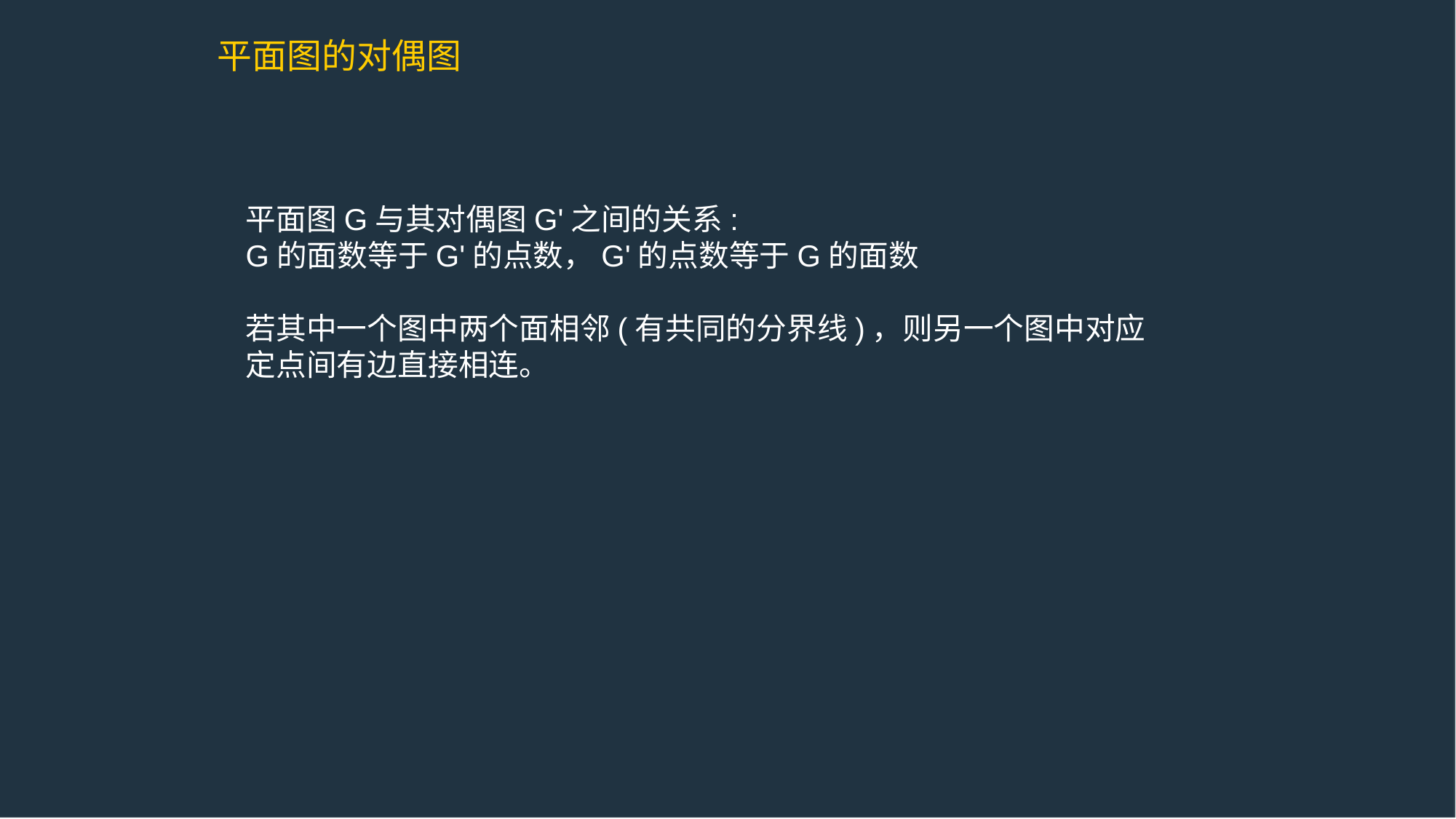

平面图的对偶图
平面图G与其对偶图G'之间的关系:
G的面数等于G'的点数，G'的点数等于G的面数

若其中一个图中两个面相邻(有共同的分界线)，则另一个图中对应定点间有边直接相连。